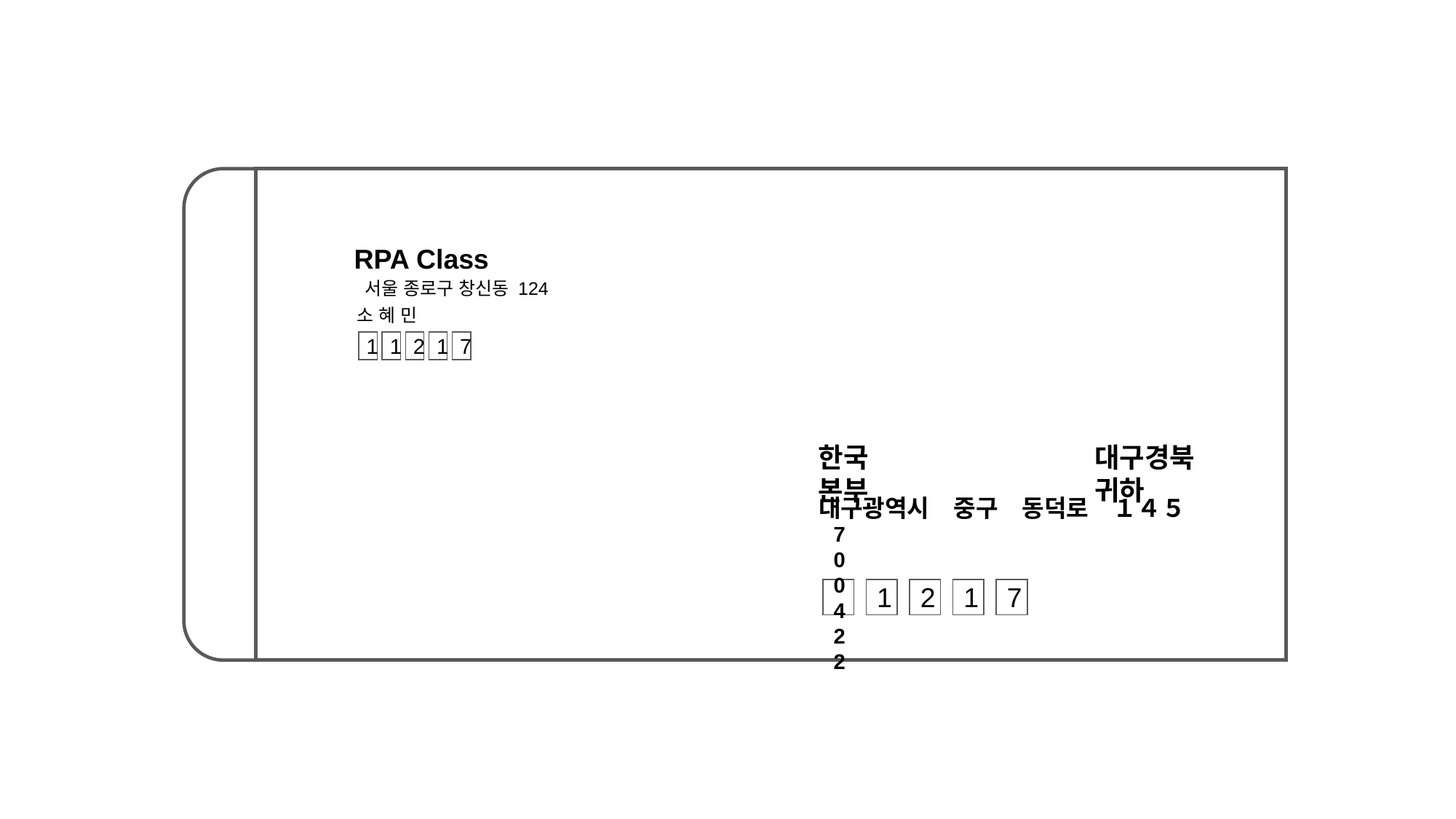

RPA Class
서울 종로구 창신동 124
소 혜 민
1
1
2
1
7
한국　　　　　　　　 대구경북　본부　　　　　　　　 귀하
대구광역시　중구　동덕로　１４５
700422
1
2
1
7